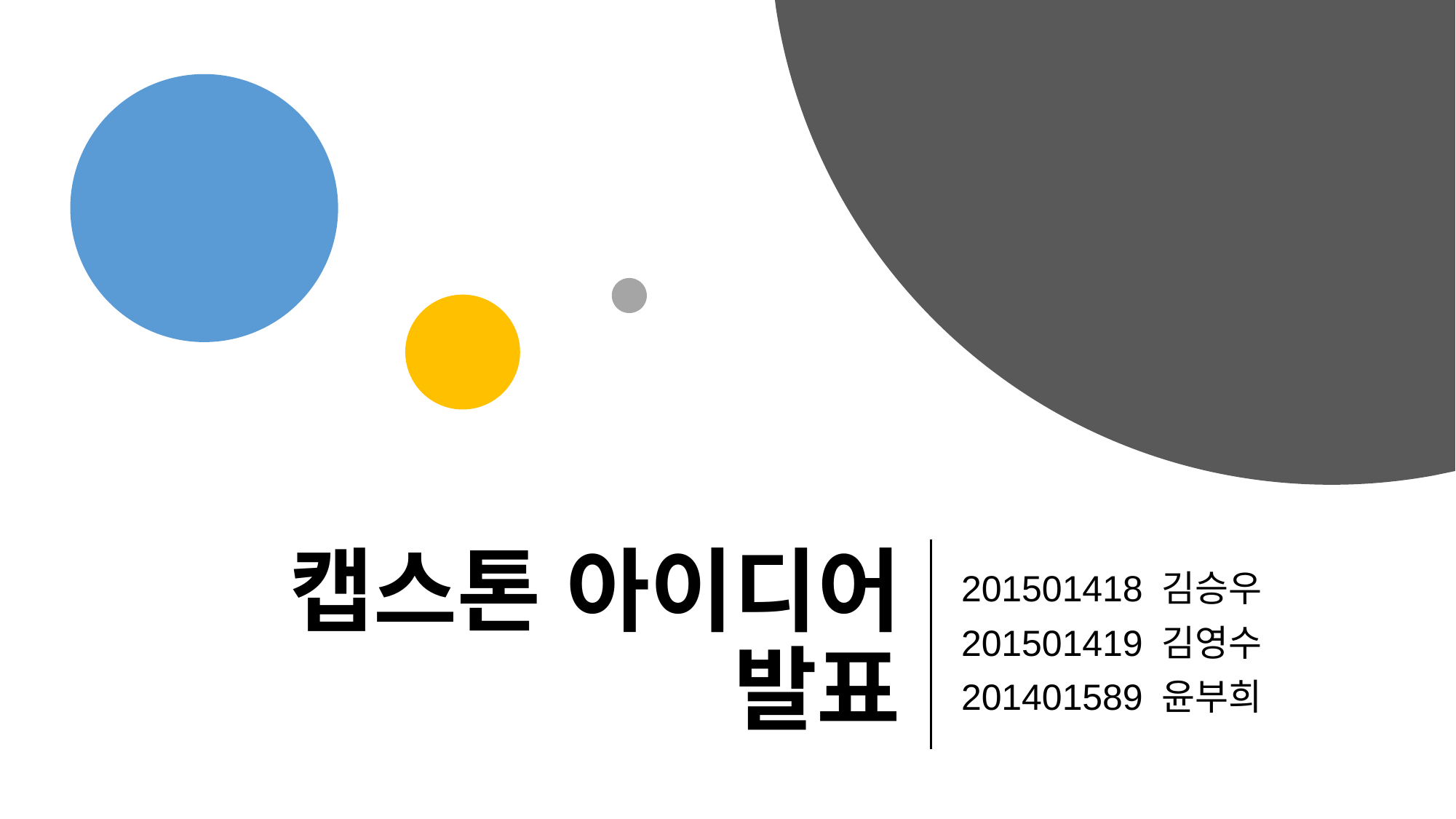

# 캡스톤 아이디어 발표
201501418 김승우
201501419 김영수
201401589 윤부희